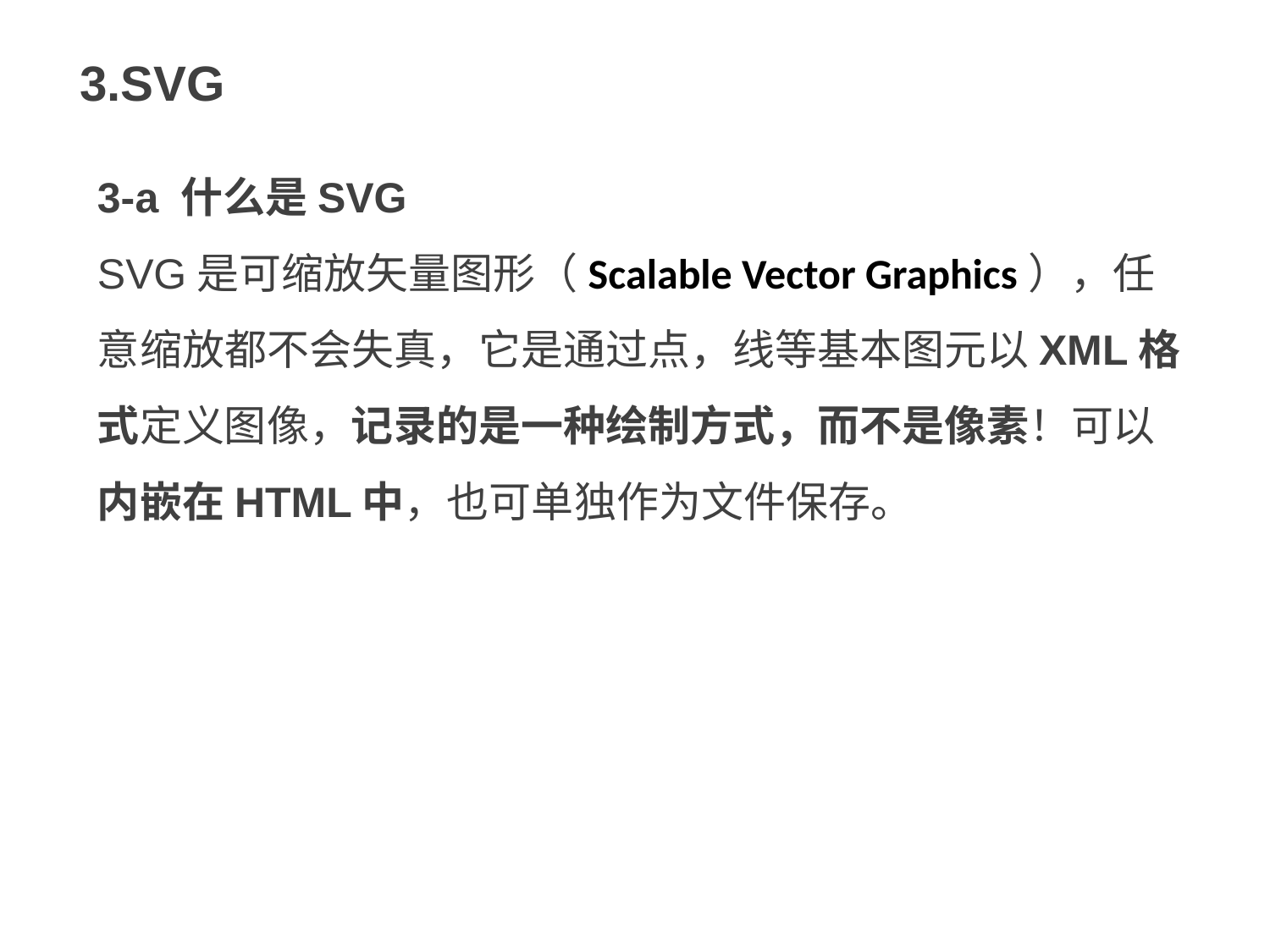

3.SVG
3-a 什么是SVG
SVG是可缩放矢量图形（Scalable Vector Graphics），任意缩放都不会失真，它是通过点，线等基本图元以XML格式定义图像，记录的是一种绘制方式，而不是像素！可以内嵌在HTML中，也可单独作为文件保存。